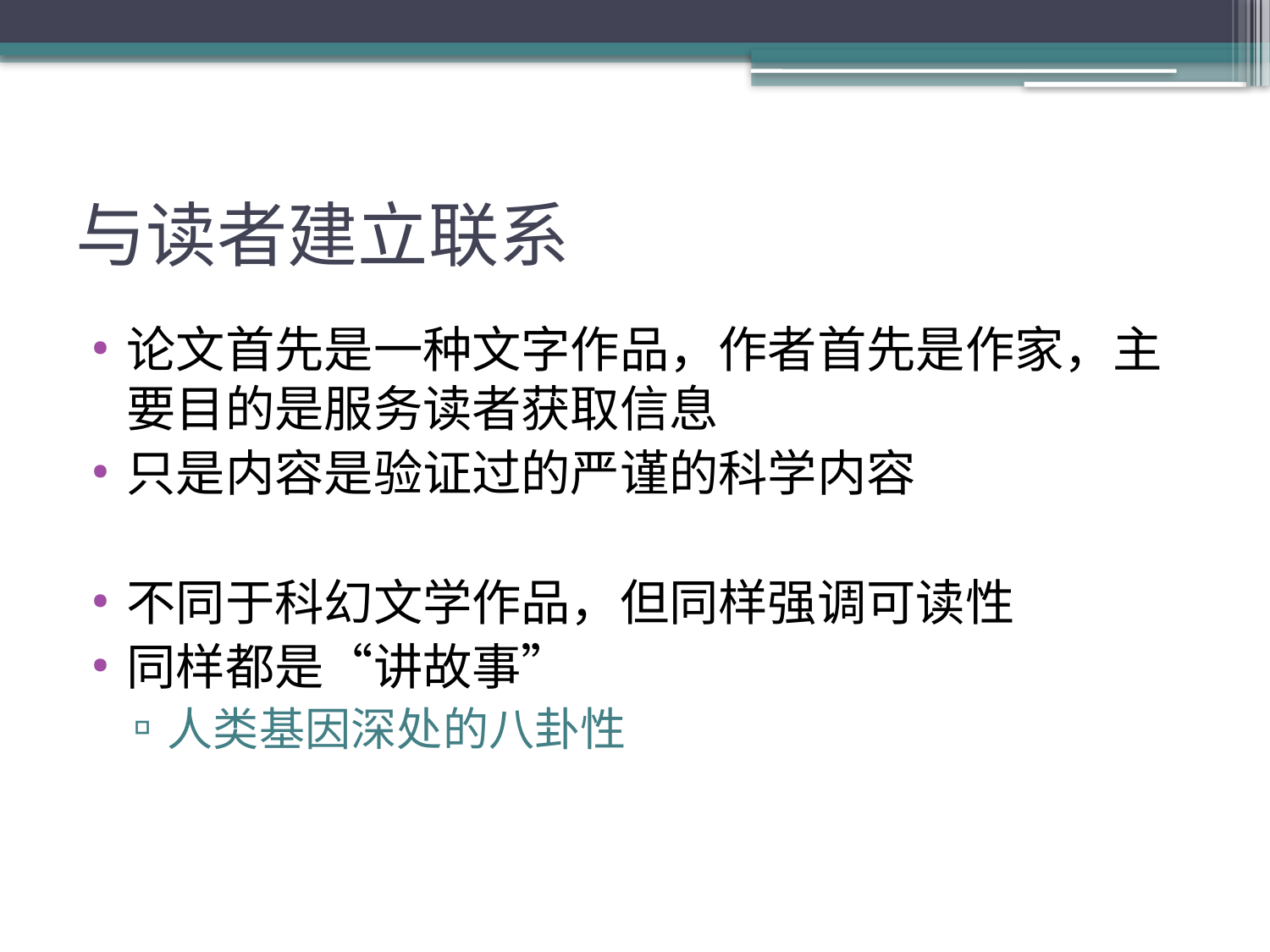

# 与读者建立联系
论文首先是一种文字作品，作者首先是作家，主要目的是服务读者获取信息
只是内容是验证过的严谨的科学内容

不同于科幻文学作品，但同样强调可读性
同样都是“讲故事”
人类基因深处的八卦性